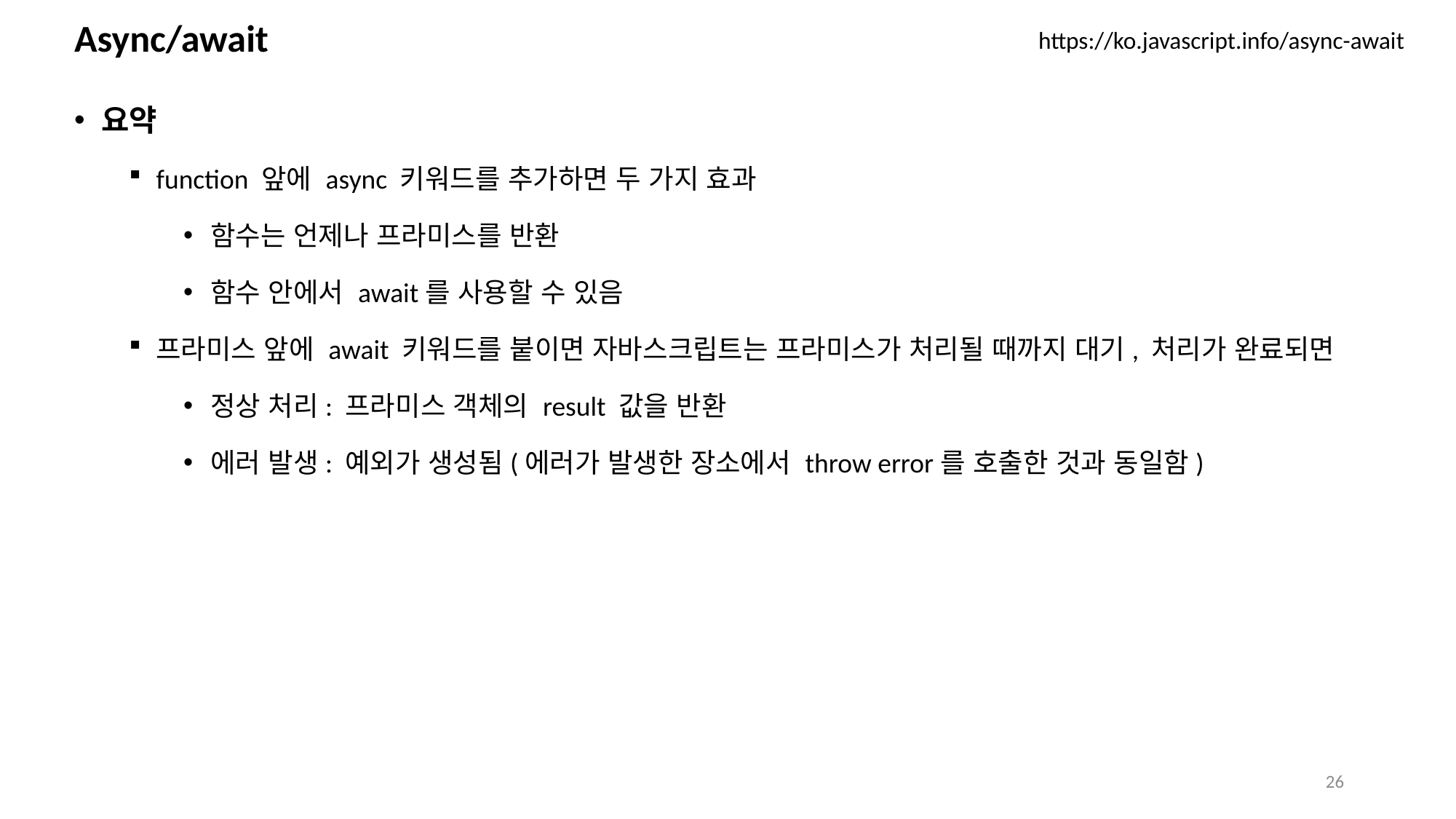

# Async/await
https://ko.javascript.info/async-await
요약
function 앞에 async 키워드를 추가하면 두 가지 효과
함수는 언제나 프라미스를 반환
함수 안에서 await를 사용할 수 있음
프라미스 앞에 await 키워드를 붙이면 자바스크립트는 프라미스가 처리될 때까지 대기, 처리가 완료되면
정상 처리: 프라미스 객체의 result 값을 반환
에러 발생: 예외가 생성됨(에러가 발생한 장소에서 throw error를 호출한 것과 동일함)
26